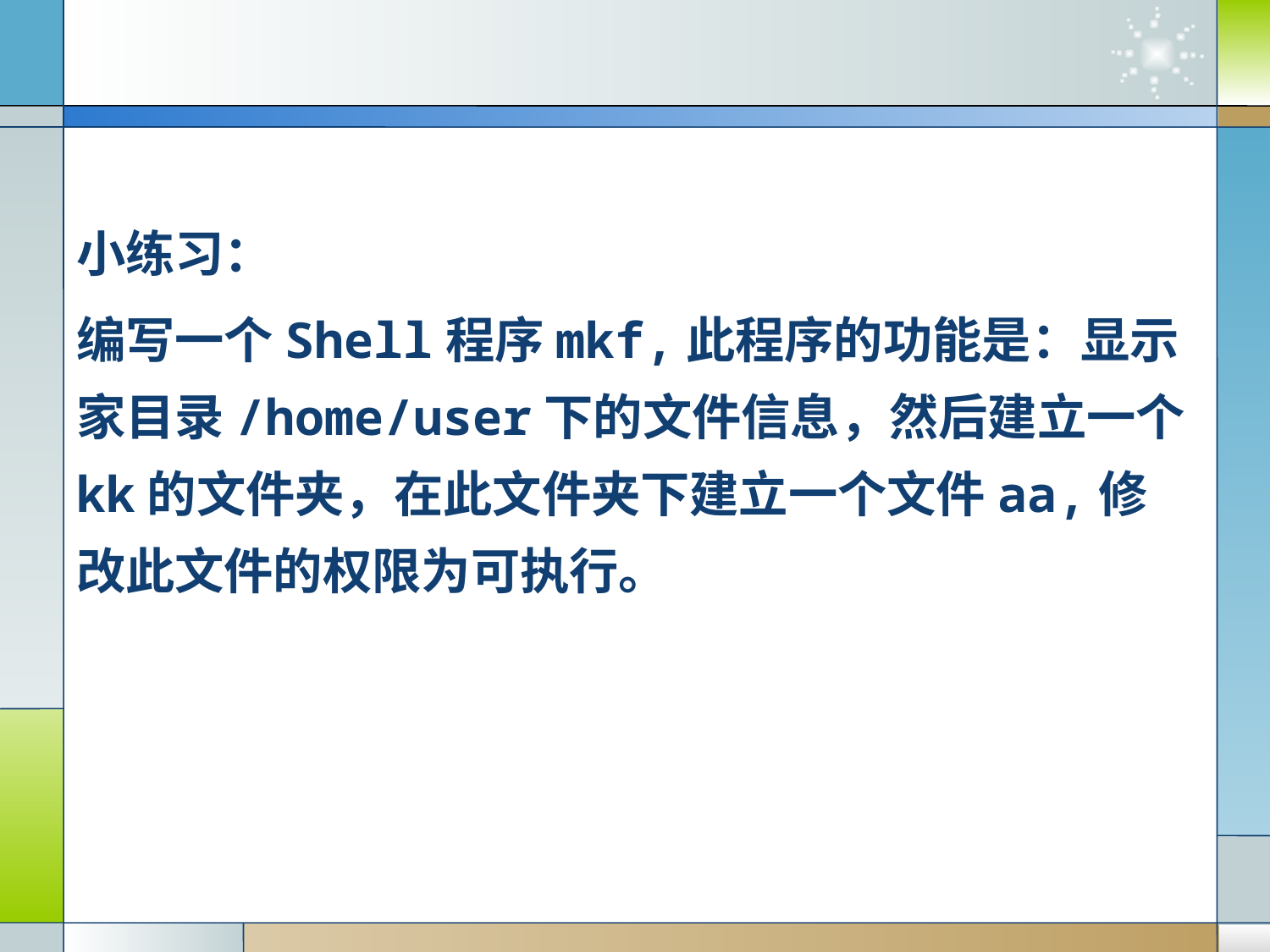

小练习：
编写一个Shell程序mkf,此程序的功能是：显示家目录/home/user下的文件信息，然后建立一个kk的文件夹，在此文件夹下建立一个文件aa,修改此文件的权限为可执行。
# 32